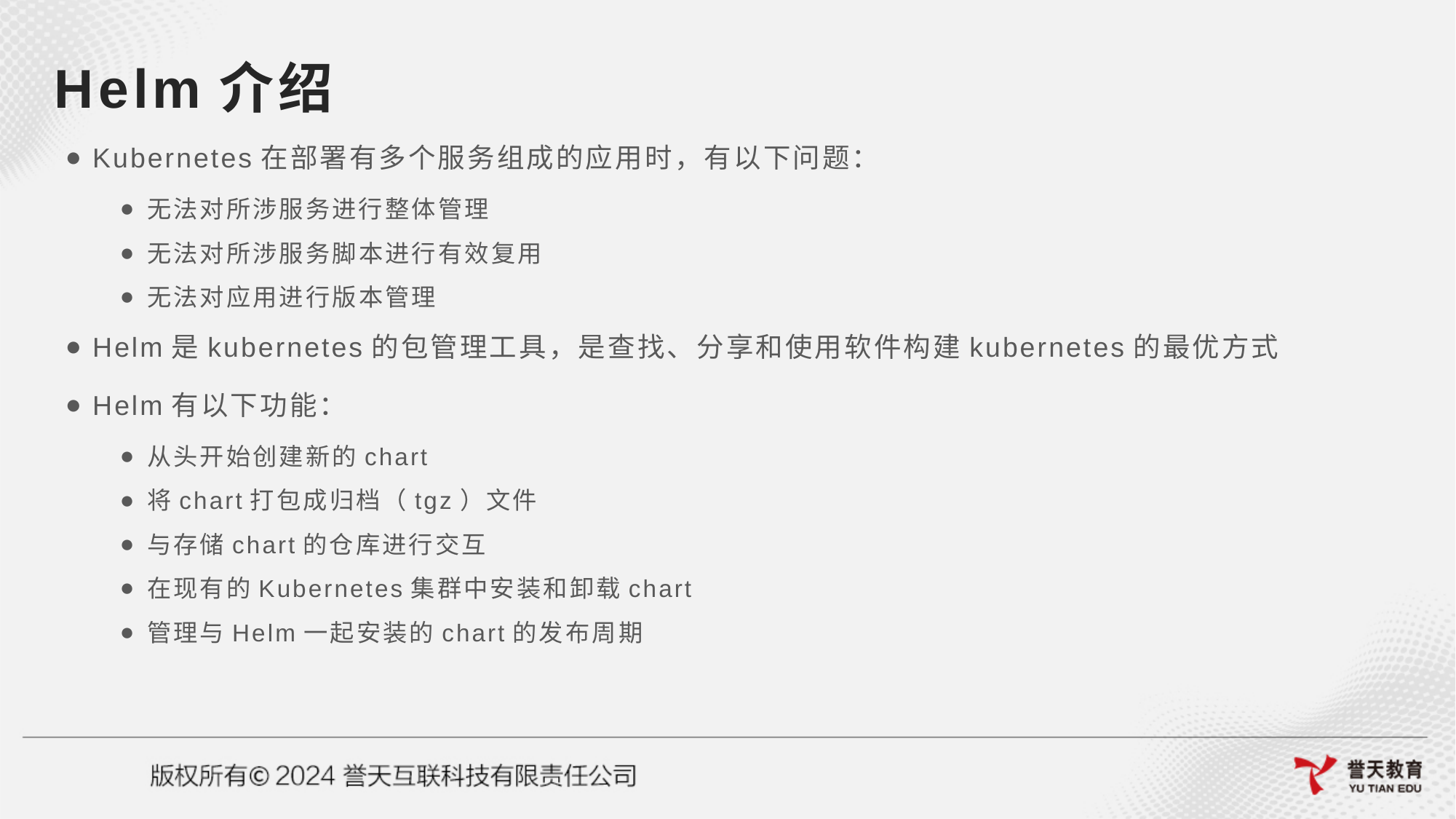

# Helm介绍
Kubernetes在部署有多个服务组成的应用时，有以下问题：
无法对所涉服务进行整体管理
无法对所涉服务脚本进行有效复用
无法对应用进行版本管理
Helm是kubernetes的包管理工具，是查找、分享和使用软件构建kubernetes的最优方式
Helm有以下功能：
从头开始创建新的chart
将chart打包成归档（tgz）文件
与存储chart的仓库进行交互
在现有的Kubernetes集群中安装和卸载chart
管理与Helm一起安装的chart的发布周期